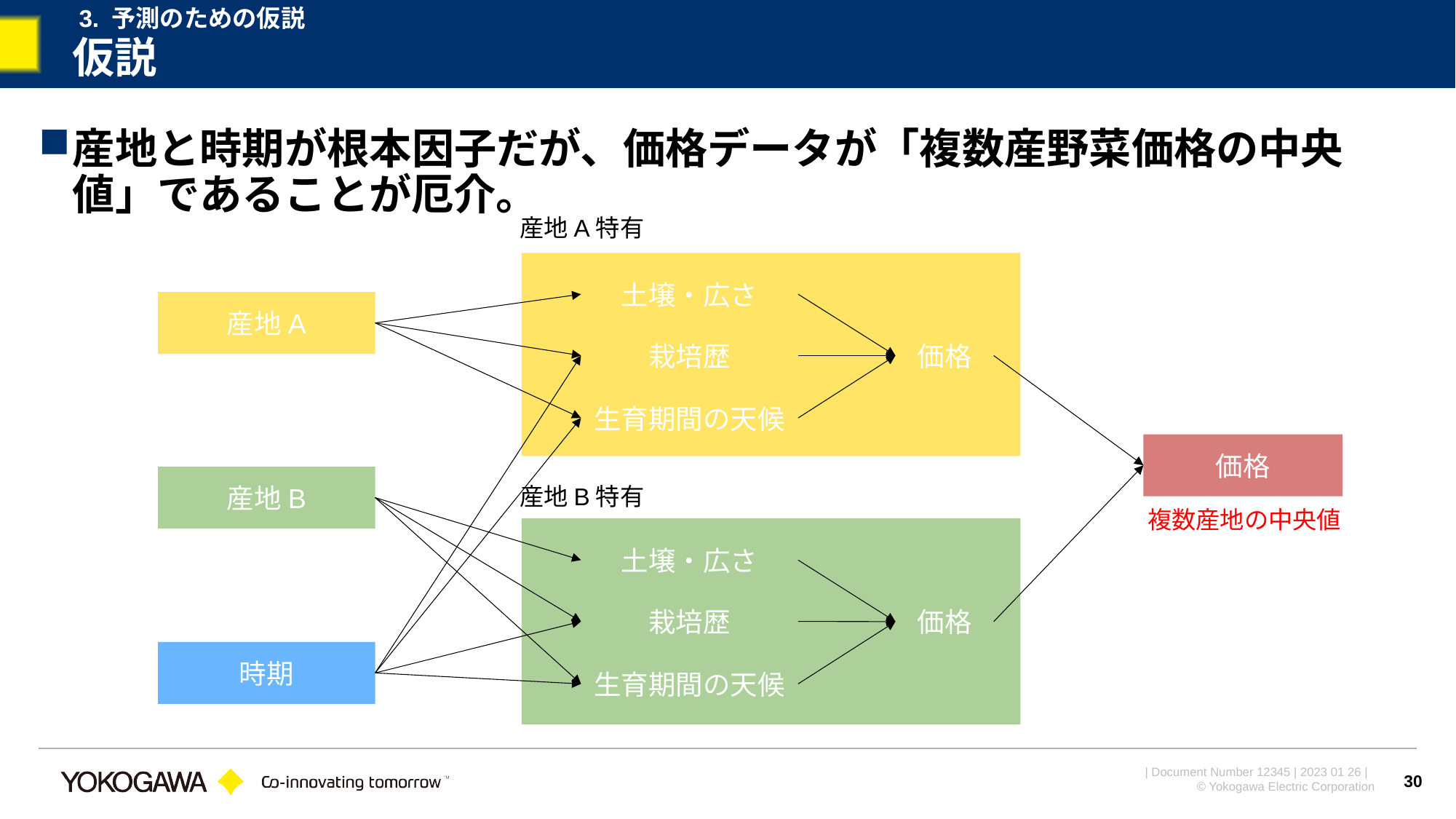

3. 予測のための仮説
# 仮説
産地と時期が根本因子だが、価格データが「複数産野菜価格の中央値」であることが厄介。
産地A特有

土壌・広さ
産地A
栽培歴
価格
生育期間の天候
価格
産地B
産地B特有
複数産地の中央値

土壌・広さ
栽培歴
価格
時期
生育期間の天候
30